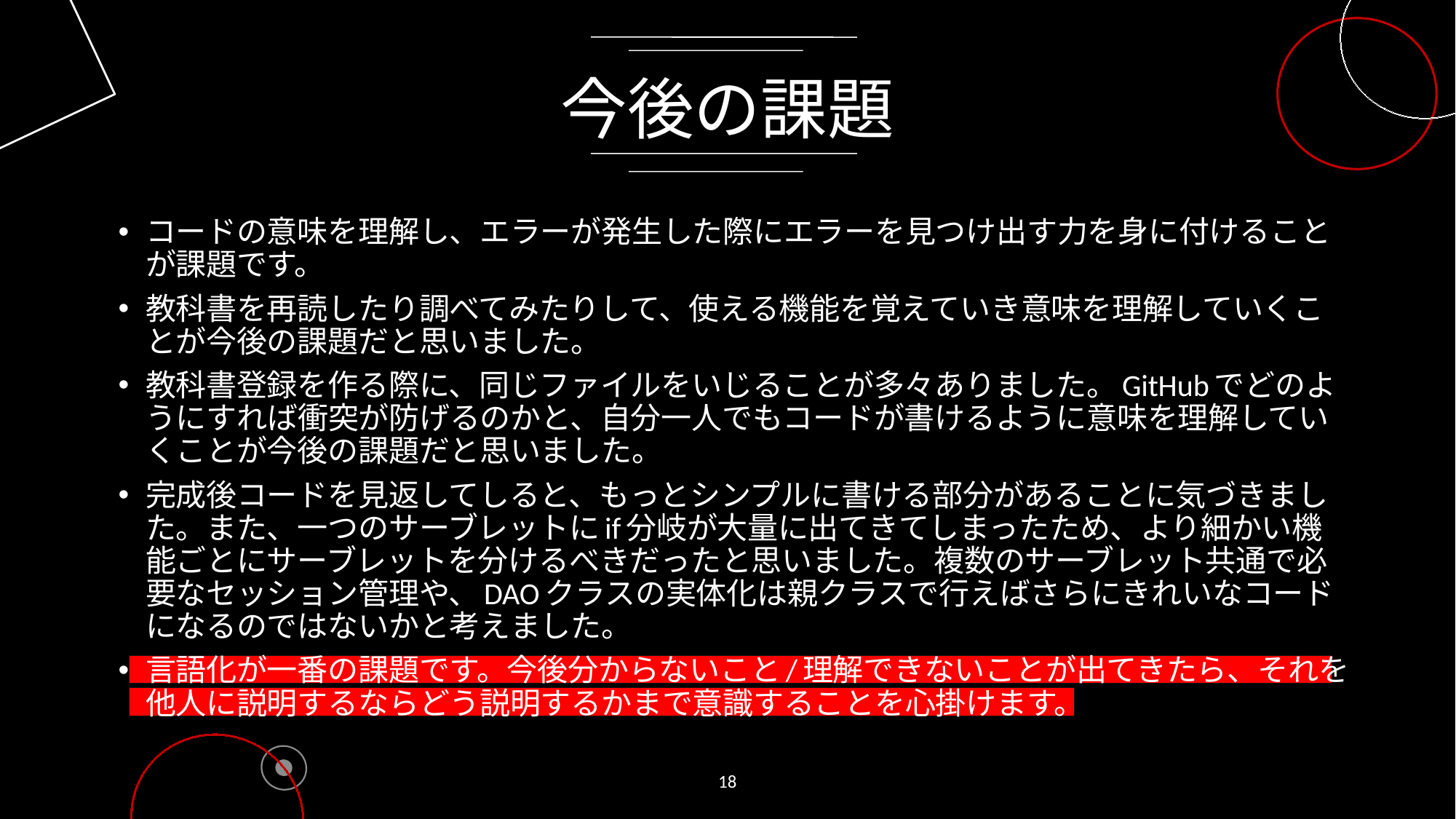

今後の課題

コードの意味を理解し、エラーが発生した際にエラーを見つけ出す力を身に付けることが課題です。
教科書を再読したり調べてみたりして、使える機能を覚えていき意味を理解していくことが今後の課題だと思いました。
教科書登録を作る際に、同じファイルをいじることが多々ありました。GitHubでどのようにすれば衝突が防げるのかと、自分一人でもコードが書けるように意味を理解していくことが今後の課題だと思いました。
完成後コードを見返してしると、もっとシンプルに書ける部分があることに気づきました。また、一つのサーブレットにif分岐が大量に出てきてしまったため、より細かい機能ごとにサーブレットを分けるべきだったと思いました。複数のサーブレット共通で必要なセッション管理や、DAOクラスの実体化は親クラスで行えばさらにきれいなコードになるのではないかと考えました。
言語化が一番の課題です。今後分からないこと/理解できないことが出てきたら、それを他人に説明するならどう説明するかまで意識することを心掛けます。

18